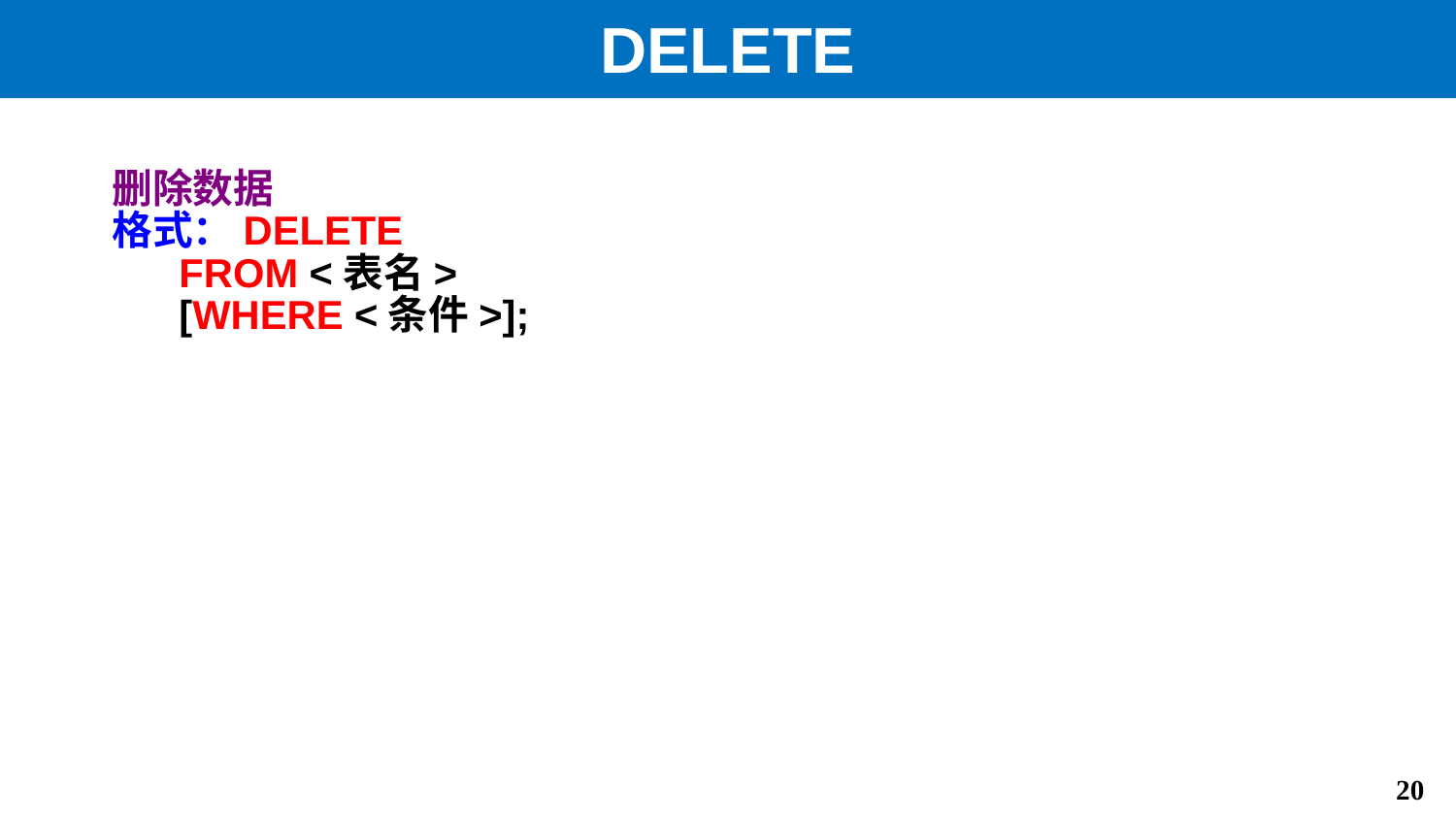

# DELETE
删除数据
格式：DELETE
      FROM <表名>
      [WHERE <条件>];